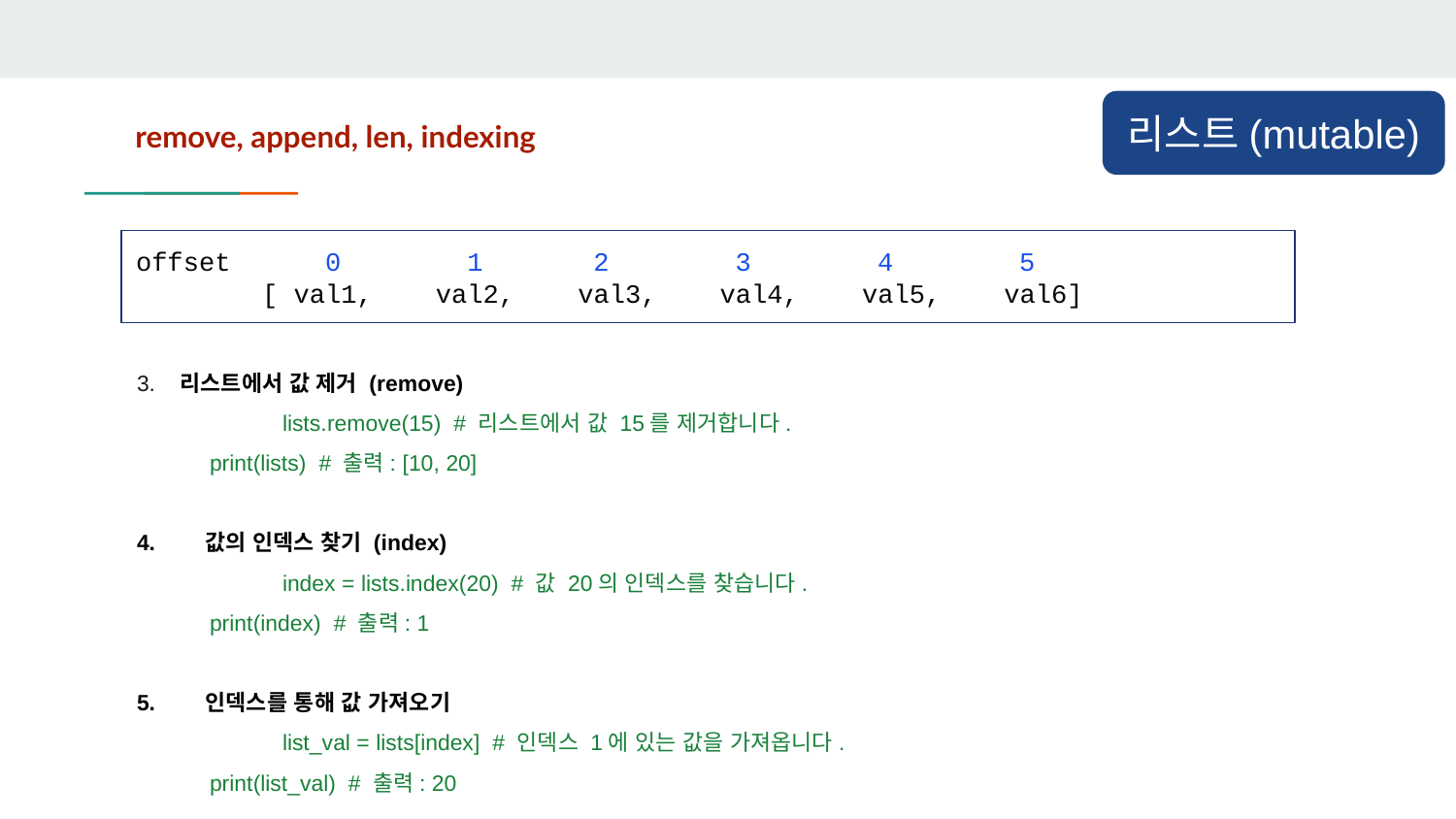

리스트(mutable)
remove, append, len, indexing
offset      0        1       2        3        4        5
        [ val1,    val2,    val3,    val4,    val5,    val6]
3.   리스트에서 값 제거 (remove)
	lists.remove(15)  # 리스트에서 값 15를 제거합니다.
print(lists)  # 출력: [10, 20]

4.       값의 인덱스 찾기 (index)
	index = lists.index(20)  # 값 20의 인덱스를 찾습니다.
print(index)  # 출력: 1

5.       인덱스를 통해 값 가져오기
	list_val = lists[index]  # 인덱스 1에 있는 값을 가져옵니다.
print(list_val)  # 출력: 20